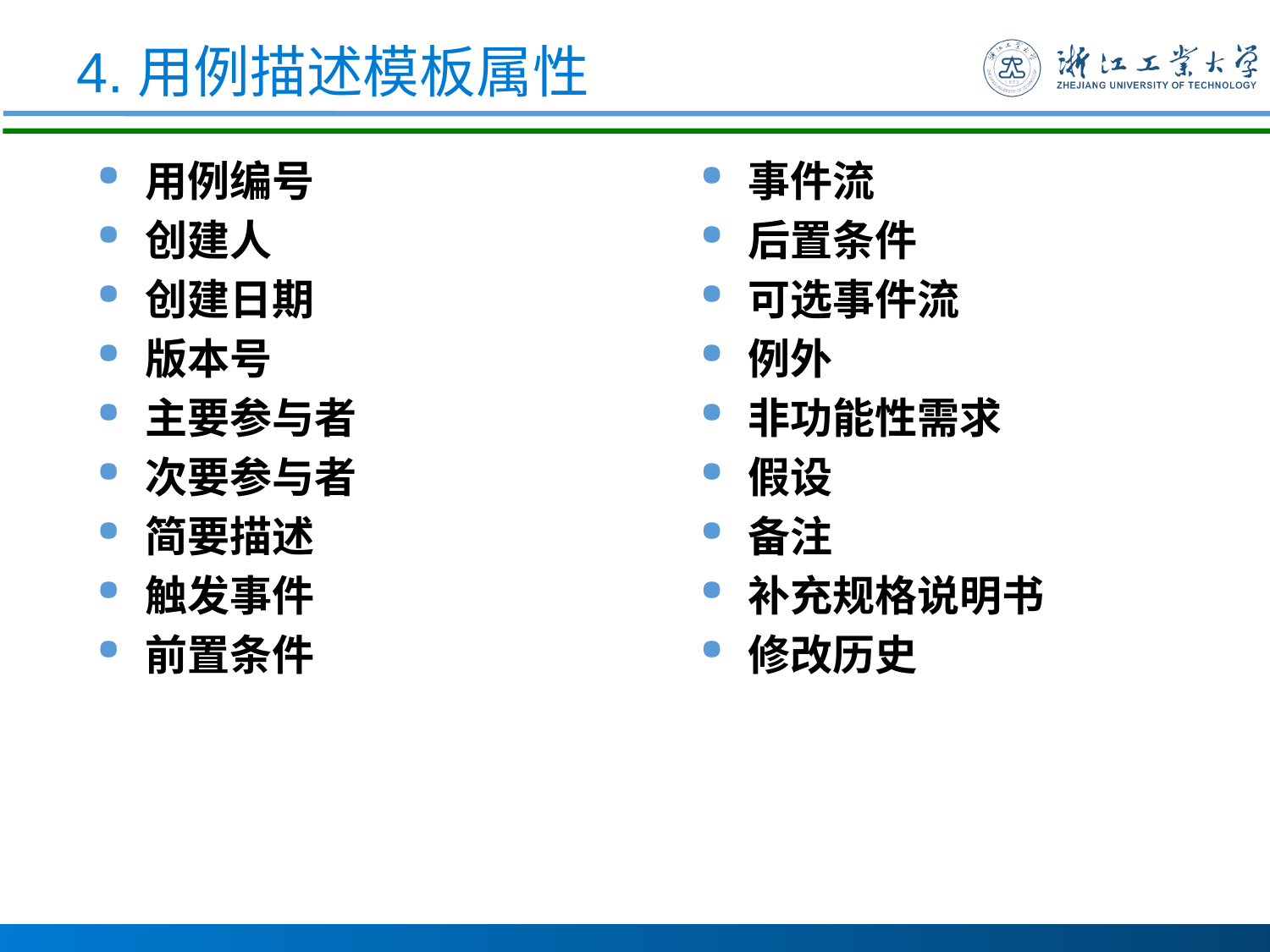

# 4.用例描述模板属性
用例编号
创建人
创建日期
版本号
主要参与者
次要参与者
简要描述
触发事件
前置条件

事件流
后置条件
可选事件流
例外
非功能性需求
假设
备注
补充规格说明书
修改历史